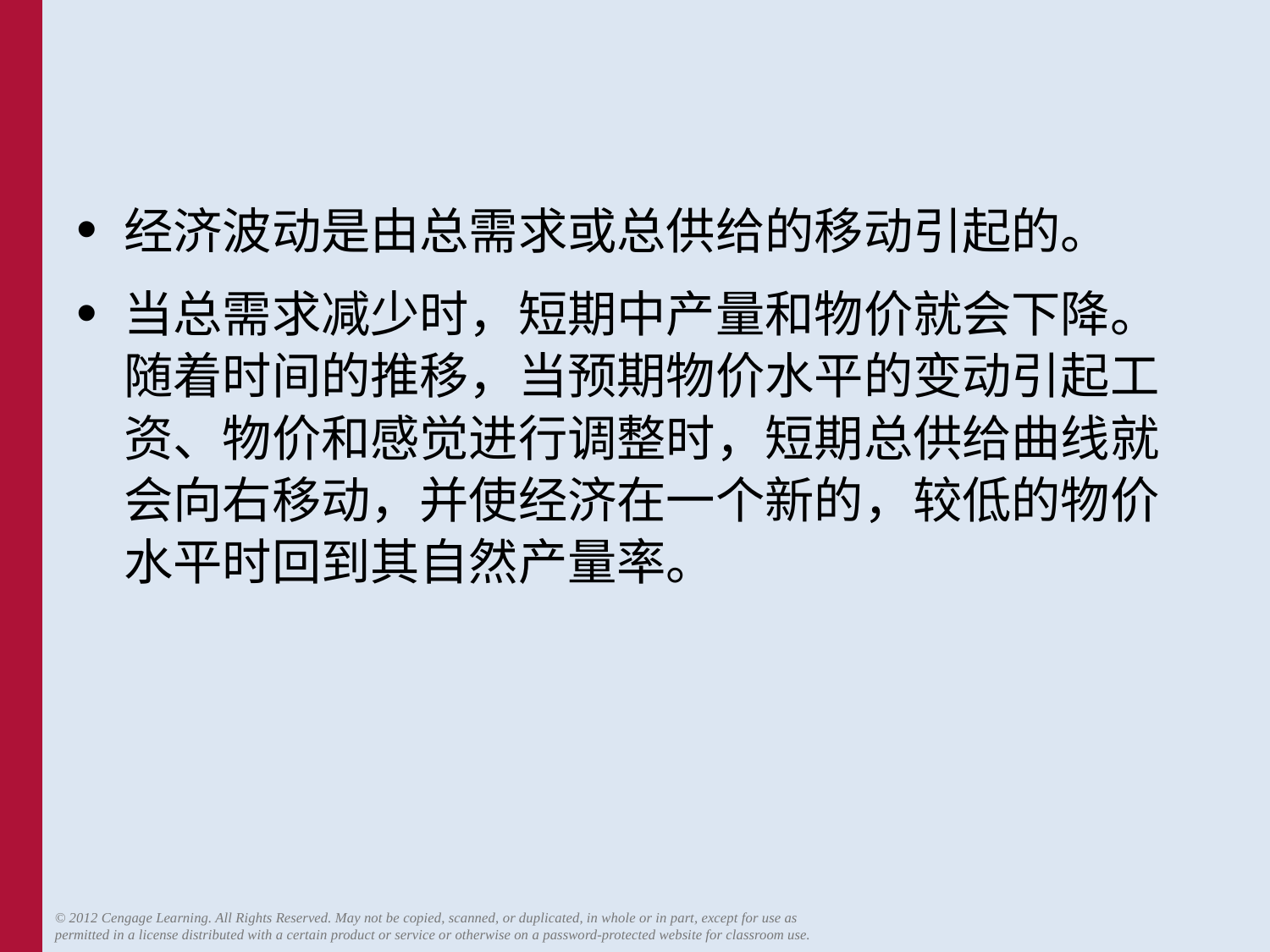

#
经济波动是由总需求或总供给的移动引起的。
当总需求减少时，短期中产量和物价就会下降。随着时间的推移，当预期物价水平的变动引起工资、物价和感觉进行调整时，短期总供给曲线就会向右移动，并使经济在一个新的，较低的物价水平时回到其自然产量率。
© 2012 Cengage Learning. All Rights Reserved. May not be copied, scanned, or duplicated, in whole or in part, except for use as permitted in a license distributed with a certain product or service or otherwise on a password-protected website for classroom use.